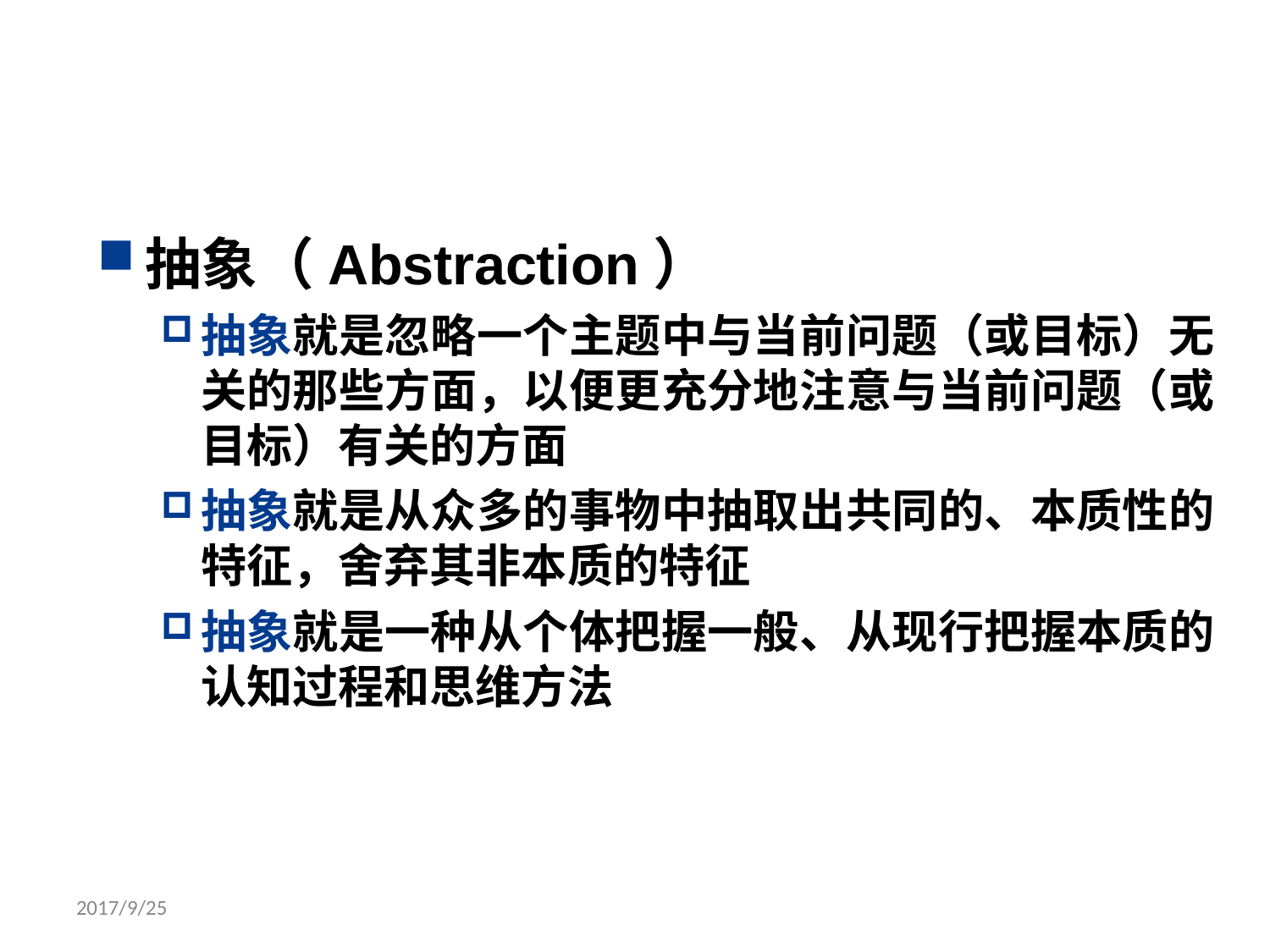

抽象（Abstraction）
抽象就是忽略一个主题中与当前问题（或目标）无 关的那些方面，以便更充分地注意与当前问题（或 目标）有关的方面
抽象就是从众多的事物中抽取出共同的、本质性的 特征，舍弃其非本质的特征
抽象就是一种从个体把握一般、从现行把握本质的 认知过程和思维方法
2017/9/25
9